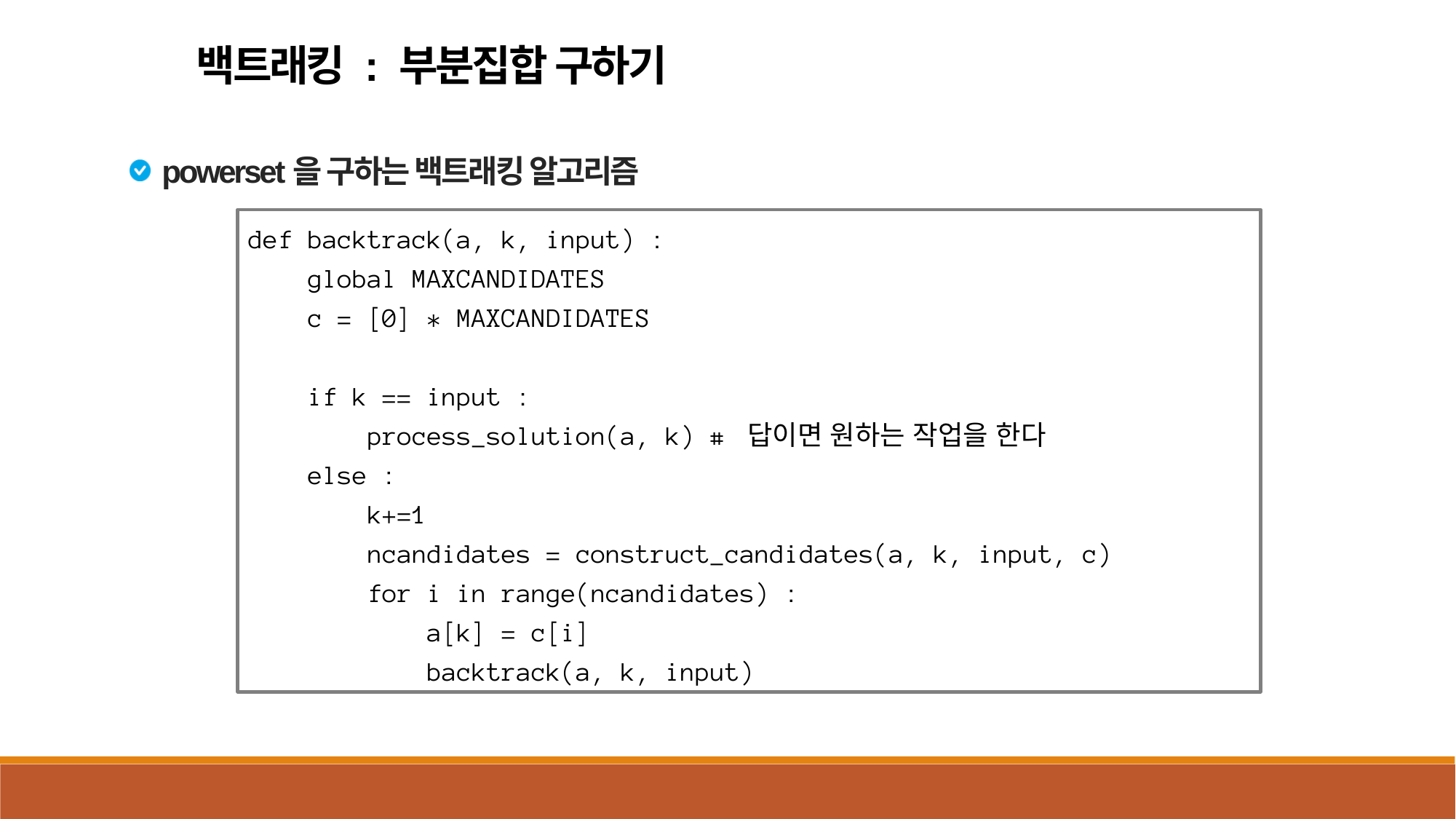

백트래킹 : 부분집합 구하기
powerset을 구하는 백트래킹 알고리즘
def backtrack(a, k, input) :
    global MAXCANDIDATES
    c = [0] * MAXCANDIDATES

    if k == input :
        process_solution(a, k) # 답이면 원하는 작업을 한다
    else :
        k+=1
        ncandidates = construct_candidates(a, k, input, c)
        for i in range(ncandidates) :
            a[k] = c[i]
            backtrack(a, k, input)